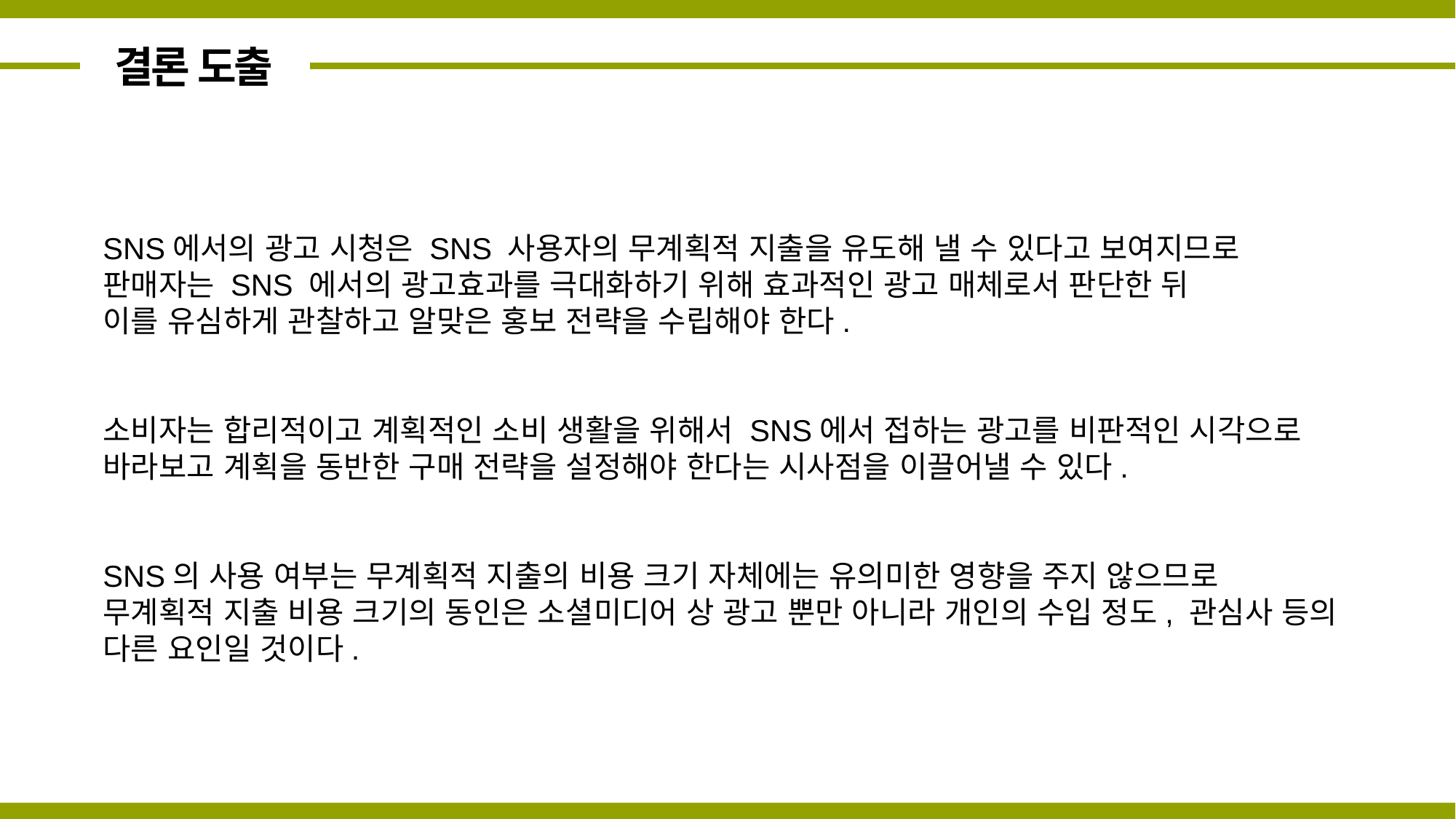

결론 도출
SNS에서의 광고 시청은 SNS 사용자의 무계획적 지출을 유도해 낼 수 있다고 보여지므로
판매자는 SNS 에서의 광고효과를 극대화하기 위해 효과적인 광고 매체로서 판단한 뒤
이를 유심하게 관찰하고 알맞은 홍보 전략을 수립해야 한다.

소비자는 합리적이고 계획적인 소비 생활을 위해서 SNS에서 접하는 광고를 비판적인 시각으로
바라보고 계획을 동반한 구매 전략을 설정해야 한다는 시사점을 이끌어낼 수 있다.

SNS의 사용 여부는 무계획적 지출의 비용 크기 자체에는 유의미한 영향을 주지 않으므로
무계획적 지출 비용 크기의 동인은 소셜미디어 상 광고 뿐만 아니라 개인의 수입 정도, 관심사 등의 다른 요인일 것이다.